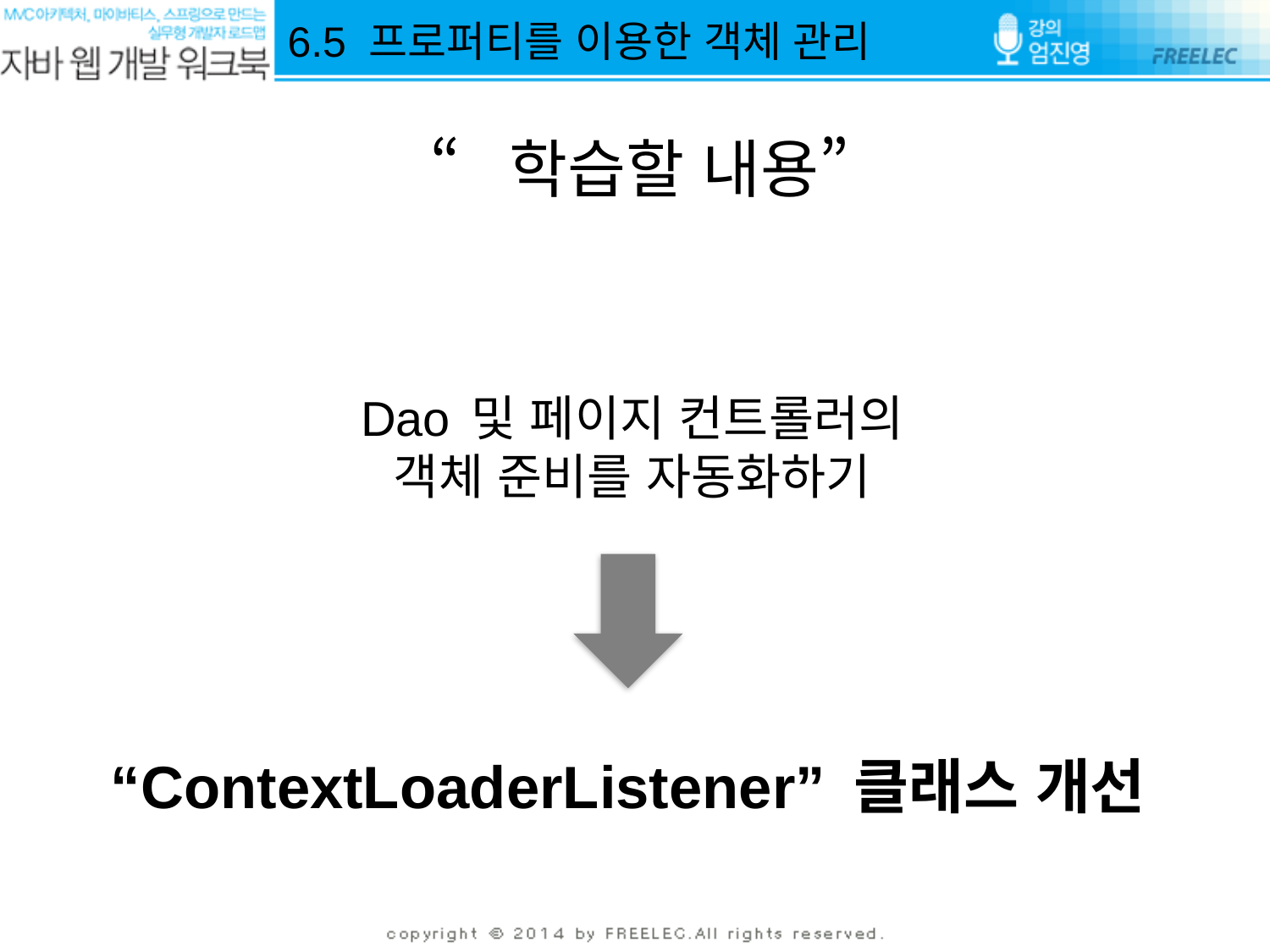

6.5 프로퍼티를 이용한 객체 관리
“학습할 내용”
# Dao 및 페이지 컨트롤러의 객체 준비를 자동화하기

“ContextLoaderListener” 클래스 개선